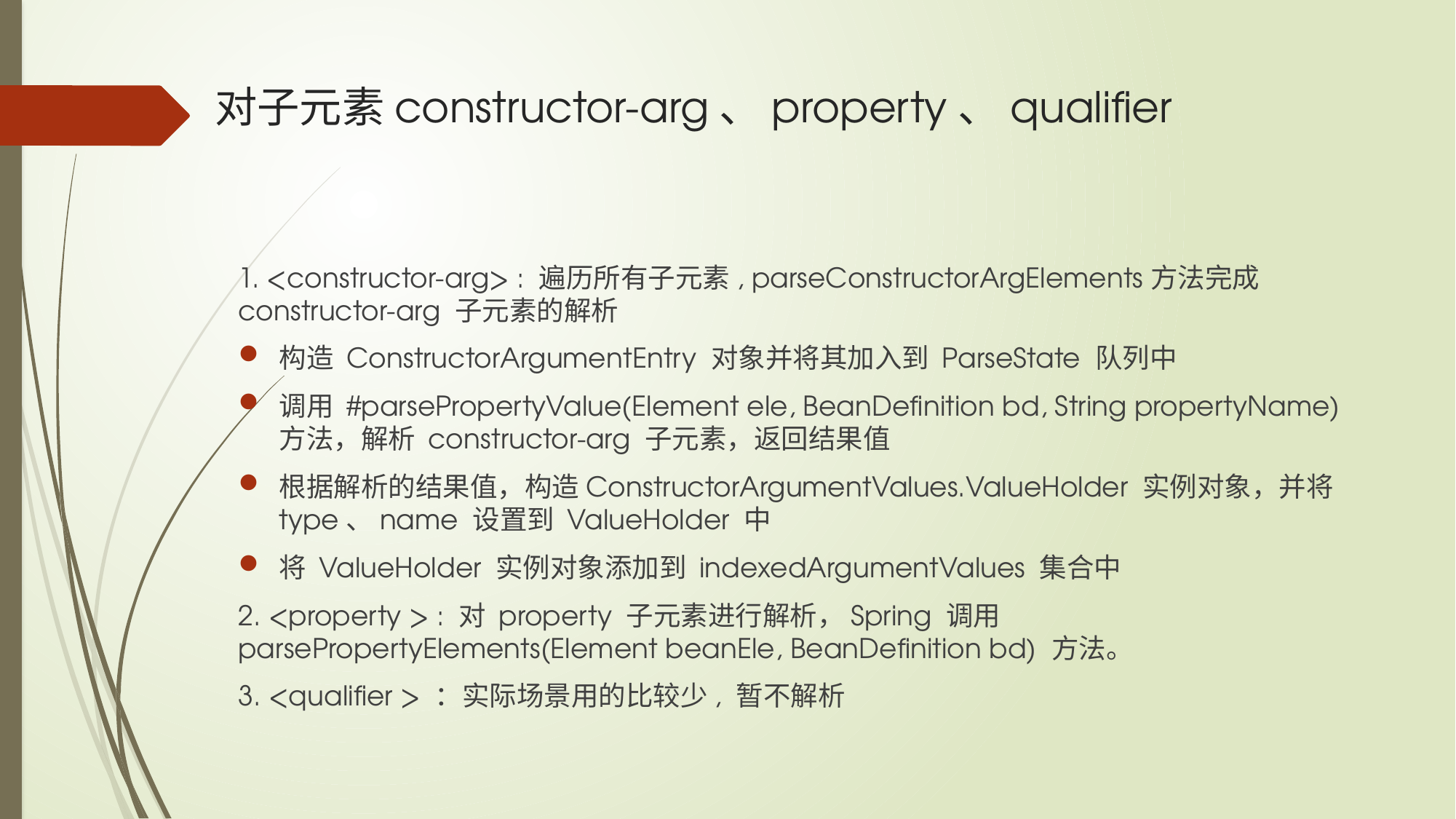

# 对子元素constructor-arg、property、qualifier
1. <constructor-arg> : 遍历所有子元素, parseConstructorArgElements方法完成 constructor-arg 子元素的解析
构造 ConstructorArgumentEntry 对象并将其加入到 ParseState 队列中
调用 #parsePropertyValue(Element ele, BeanDefinition bd, String propertyName) 方法，解析 constructor-arg 子元素，返回结果值
根据解析的结果值，构造ConstructorArgumentValues.ValueHolder 实例对象，并将 type、name 设置到 ValueHolder 中
将 ValueHolder 实例对象添加到 indexedArgumentValues 集合中
2. <property > : 对 property 子元素进行解析，Spring 调用 parsePropertyElements(Element beanEle, BeanDefinition bd) 方法。
3. <qualifier > ：实际场景用的比较少, 暂不解析